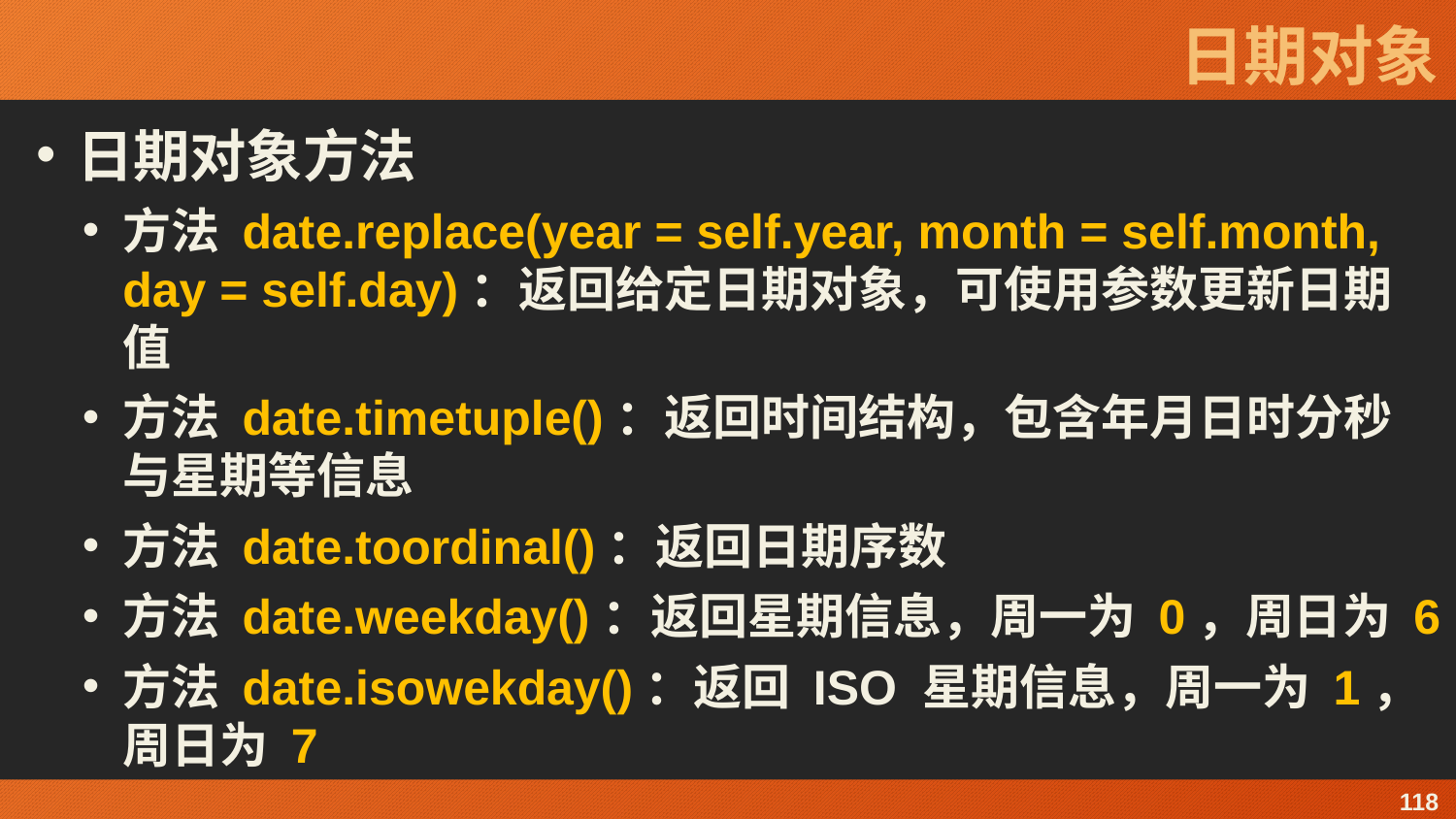

# 日期对象
日期对象方法
方法 date.replace(year = self.year, month = self.month, day = self.day)：返回给定日期对象，可使用参数更新日期值
方法 date.timetuple()：返回时间结构，包含年月日时分秒与星期等信息
方法 date.toordinal()：返回日期序数
方法 date.weekday()：返回星期信息，周一为 0，周日为 6
方法 date.isowekday()：返回 ISO 星期信息，周一为 1，周日为 7
118